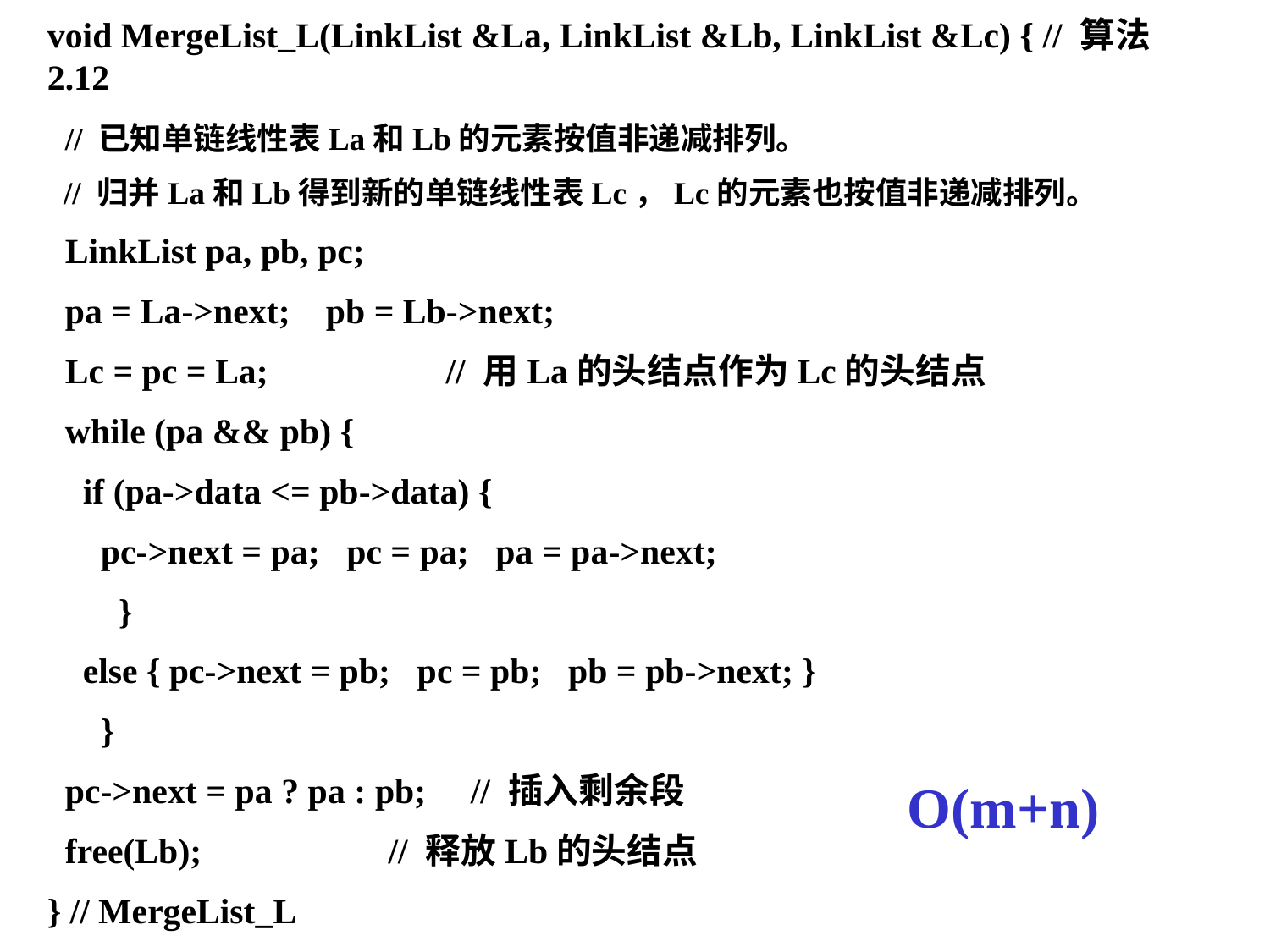

void MergeList_L(LinkList &La, LinkList &Lb, LinkList &Lc) { // 算法2.12
  // 已知单链线性表La和Lb的元素按值非递减排列。
  // 归并La和Lb得到新的单链线性表Lc，Lc的元素也按值非递减排列。
  LinkList pa, pb, pc;
  pa = La->next;    pb = Lb->next;
  Lc = pc = La;                    // 用La的头结点作为Lc的头结点
  while (pa && pb) {
    if (pa->data <= pb->data) {
      pc->next = pa;   pc = pa;   pa = pa->next;
        }
    else { pc->next = pb;   pc = pb;   pb = pb->next; }
      }
  pc->next = pa ? pa : pb;     // 插入剩余段
  free(Lb);                     // 释放Lb的头结点
} // MergeList_L
O(m+n)